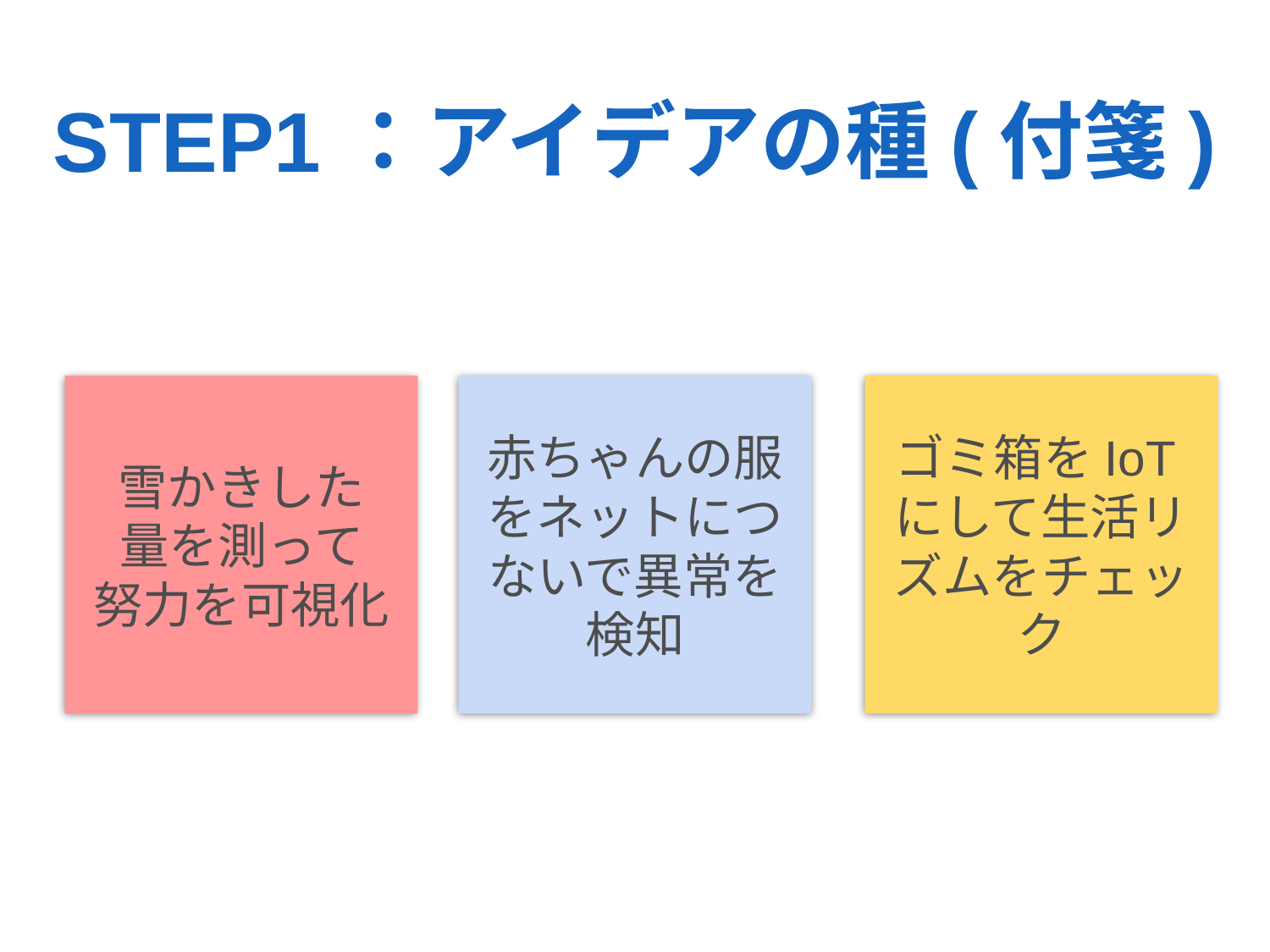

# STEP1：アイデアの種(付箋)
雪かきした
量を測って
努力を可視化
赤ちゃんの服をネットにつないで異常を検知
ゴミ箱をIoTにして生活リズムをチェック